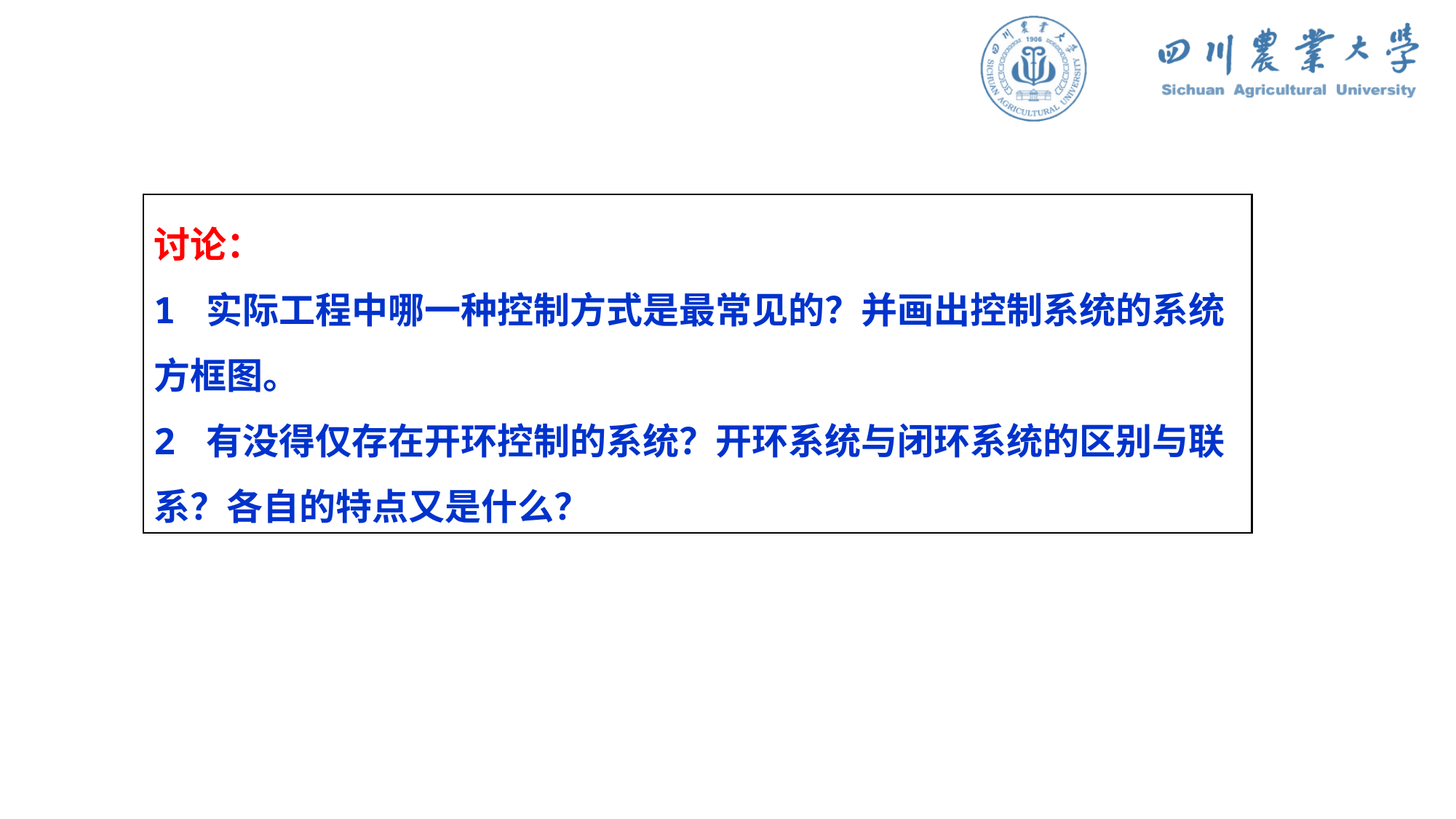

讨论：
1 实际工程中哪一种控制方式是最常见的？并画出控制系统的系统方框图。
2 有没得仅存在开环控制的系统？开环系统与闭环系统的区别与联系？各自的特点又是什么？